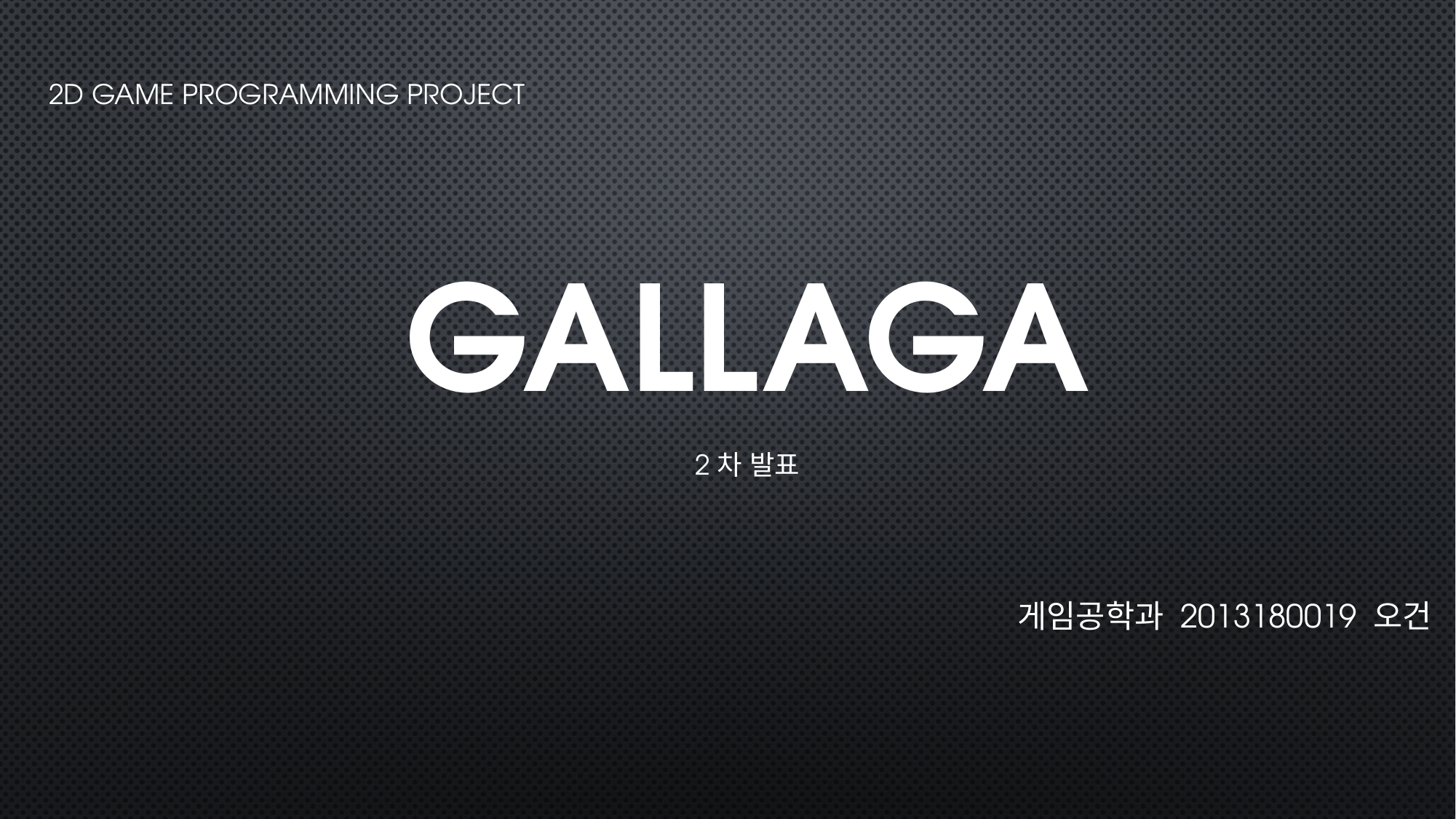

2D GAME PROGRAMMING PROJECT
# gallaga
2차 발표
게임공학과 2013180019 오건